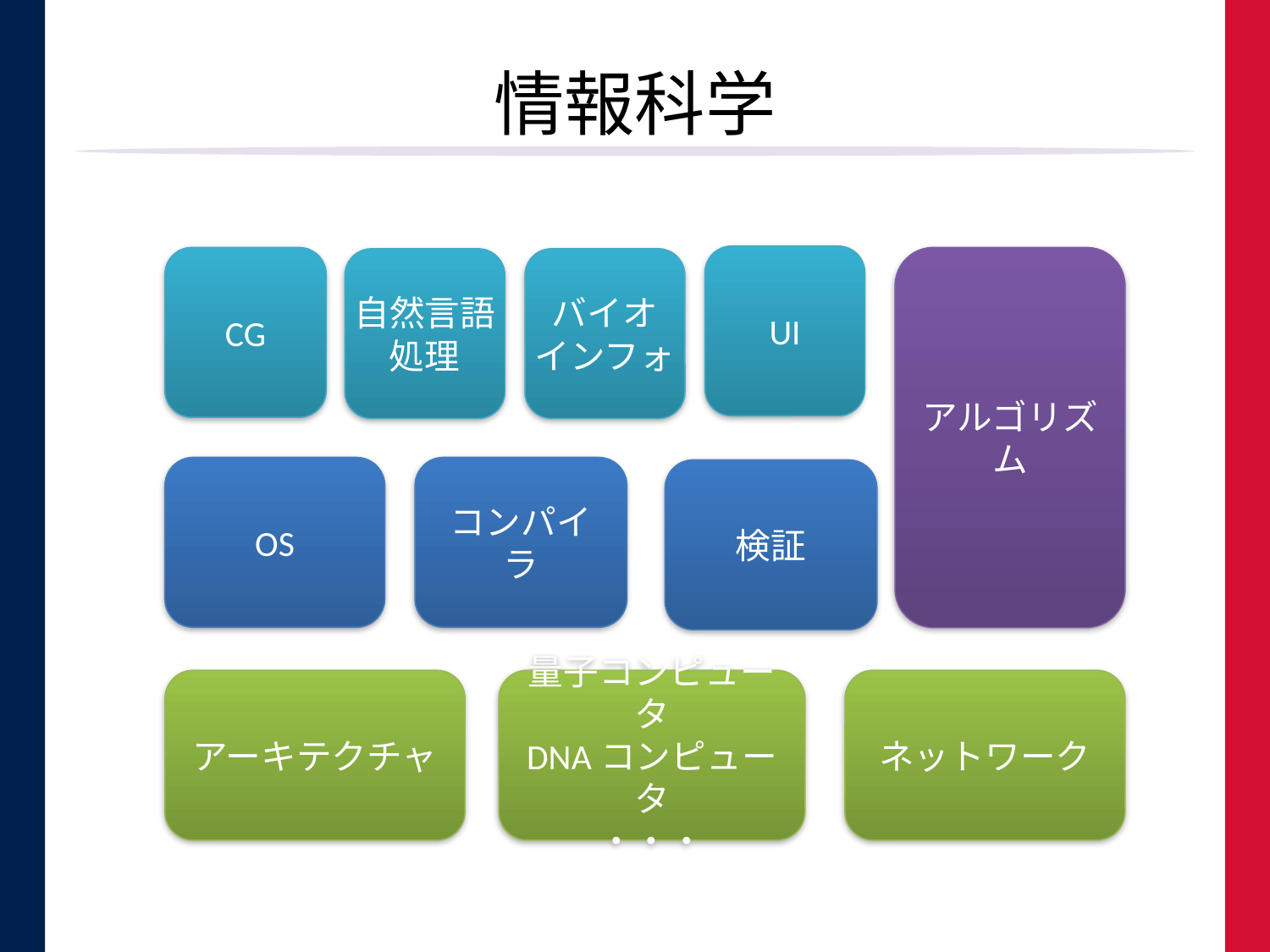

# 情報科学
UI
CG
アルゴリズム
自然言語処理
バイオ
インフォ
OS
コンパイラ
検証
アーキテクチャ
量子コンピュータ
DNAコンピュータ
・・・
ネットワーク